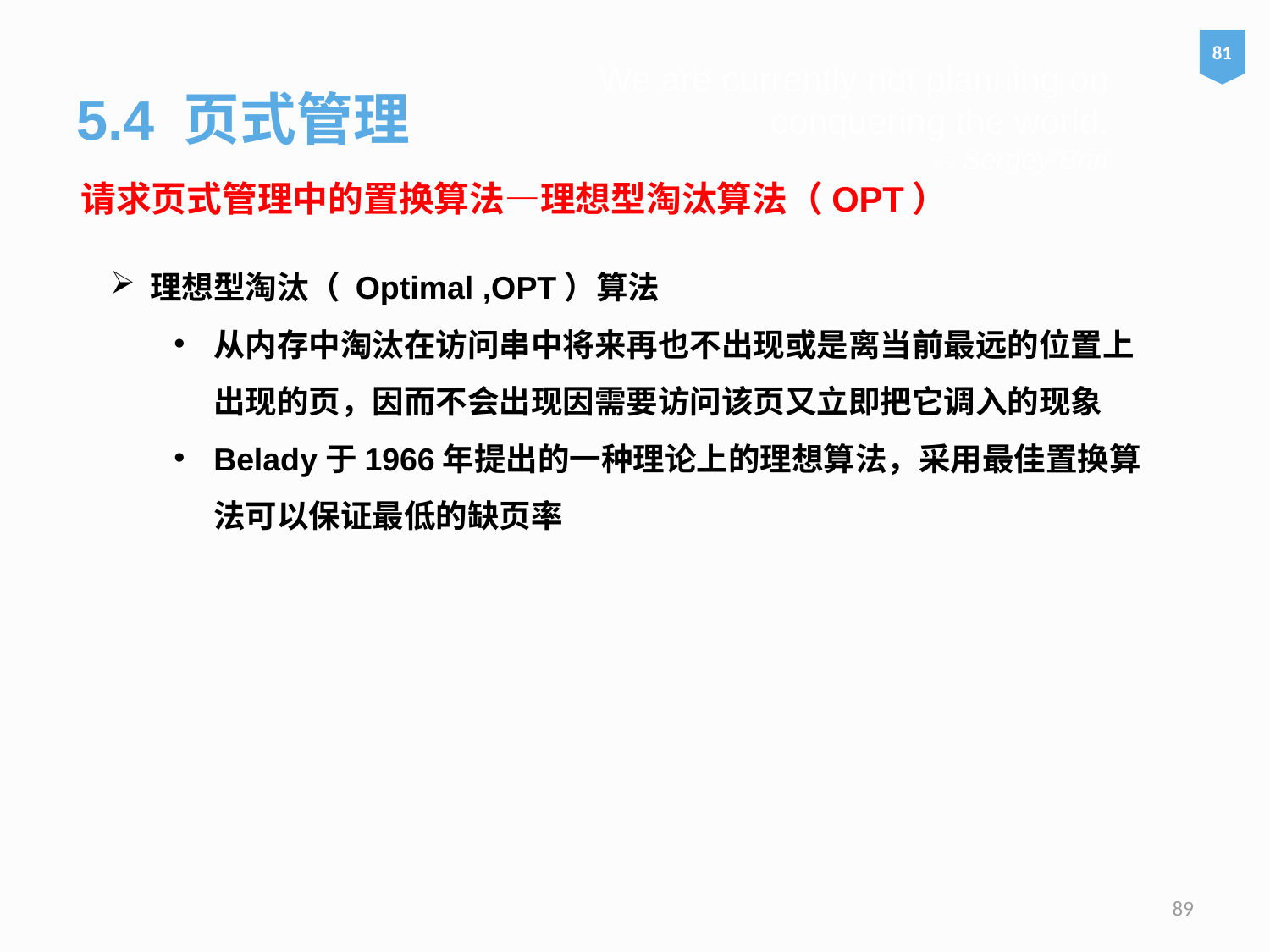

81
# We are currently not planning on conquering the world. – Sergey Brin
5.4 页式管理
请求页式管理中的置换算法—理想型淘汰算法（OPT）

理想型淘汰（ Optimal ,OPT）算法
从内存中淘汰在访问串中将来再也不出现或是离当前最远的位置上出现的页，因而不会出现因需要访问该页又立即把它调入的现象
Belady于1966年提出的一种理论上的理想算法，采用最佳置换算法可以保证最低的缺页率

89